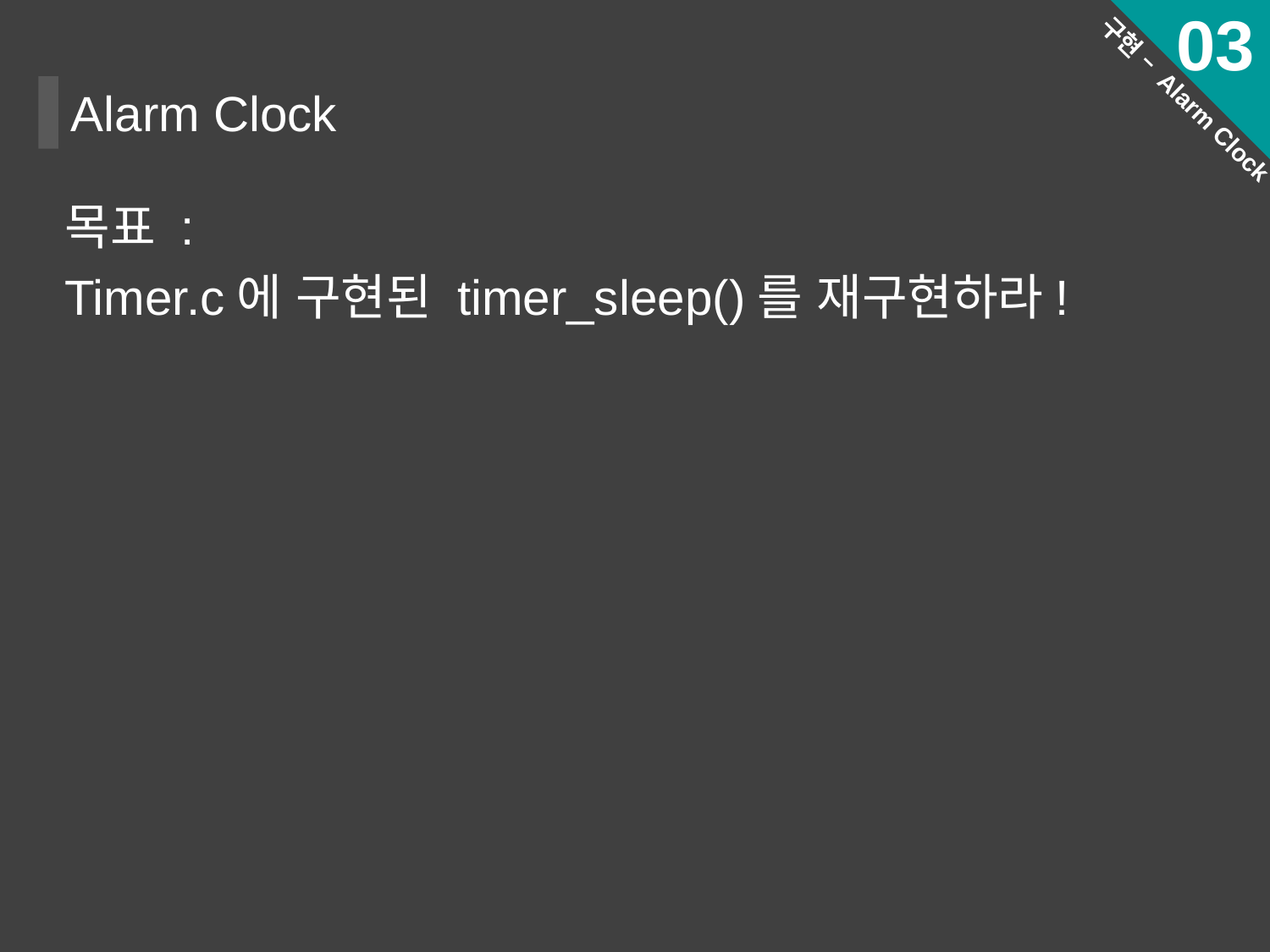

03

Alarm Clock
구현 – Alarm Clock
목표 :
Timer.c에 구현된 timer_sleep()를 재구현하라!